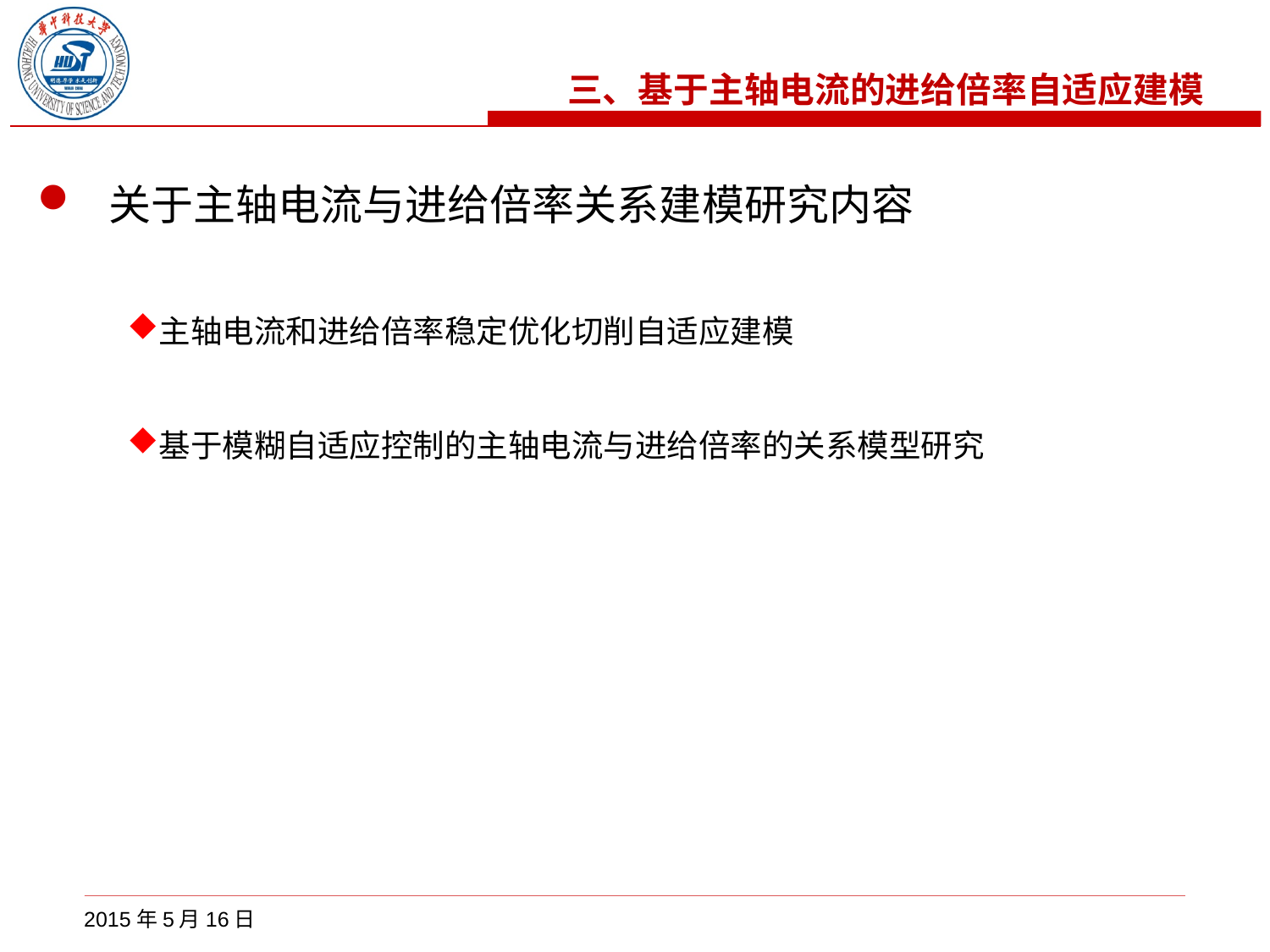

三、基于主轴电流的进给倍率自适应建模

  关于主轴电流与进给倍率关系建模研究内容

主轴电流和进给倍率稳定优化切削自适应建模

基于模糊自适应控制的主轴电流与进给倍率的关系模型研究
2015年5月16日